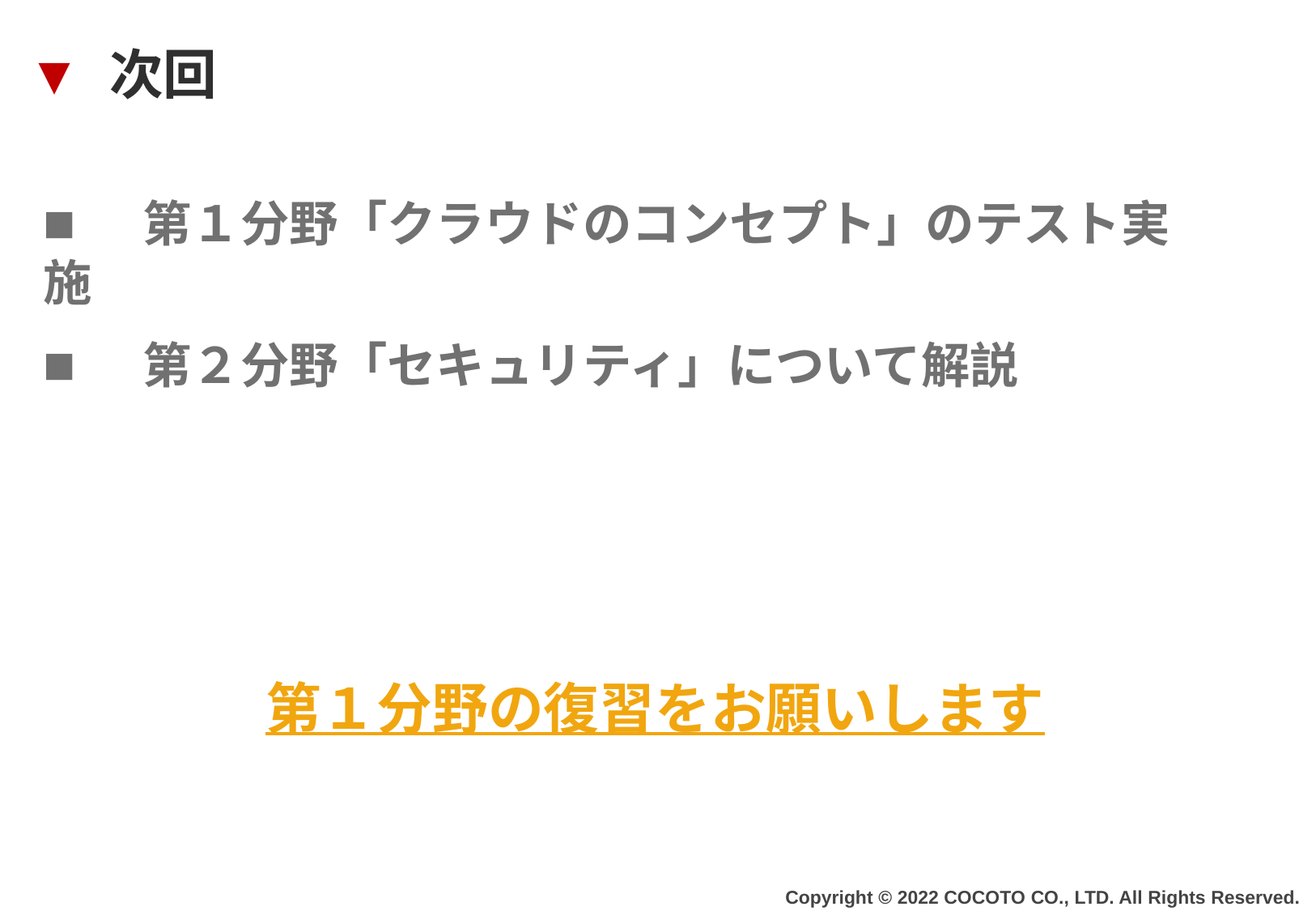

▼ 次回
■　第１分野「クラウドのコンセプト」のテスト実施
■　第２分野「セキュリティ」について解説
第１分野の復習をお願いします
Copyright © 2022 COCOTO CO., LTD. All Rights Reserved.